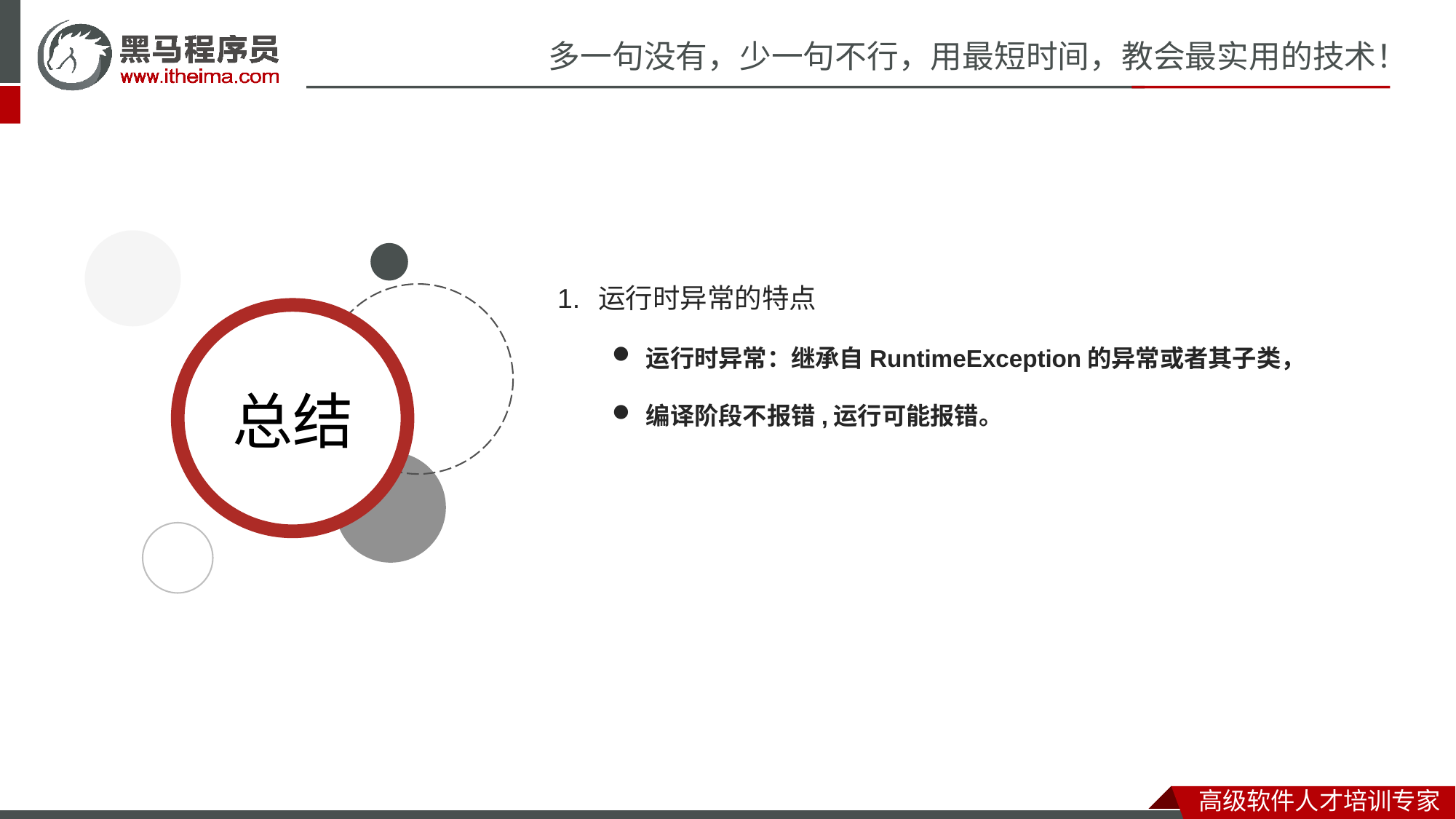

运行时异常的特点
运行时异常：继承自RuntimeException的异常或者其子类，
编译阶段不报错,运行可能报错。